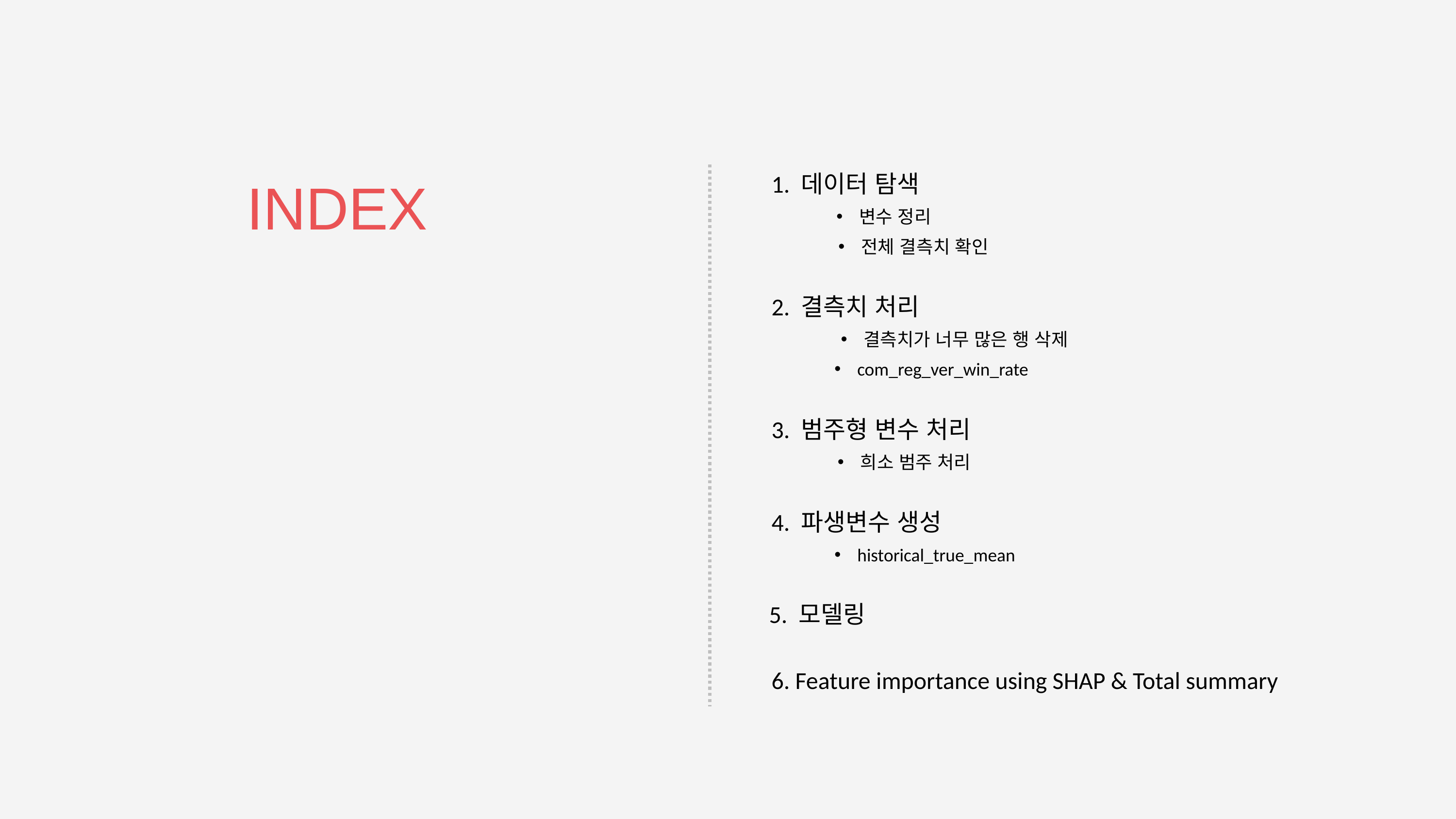

INDEX
1. 데이터 탐색
변수 정리
전체 결측치 확인
2. 결측치 처리
결측치가 너무 많은 행 삭제
com_reg_ver_win_rate
3. 범주형 변수 처리
희소 범주 처리
4. 파생변수 생성
historical_true_mean
5. 모델링
6. Feature importance using SHAP & Total summary